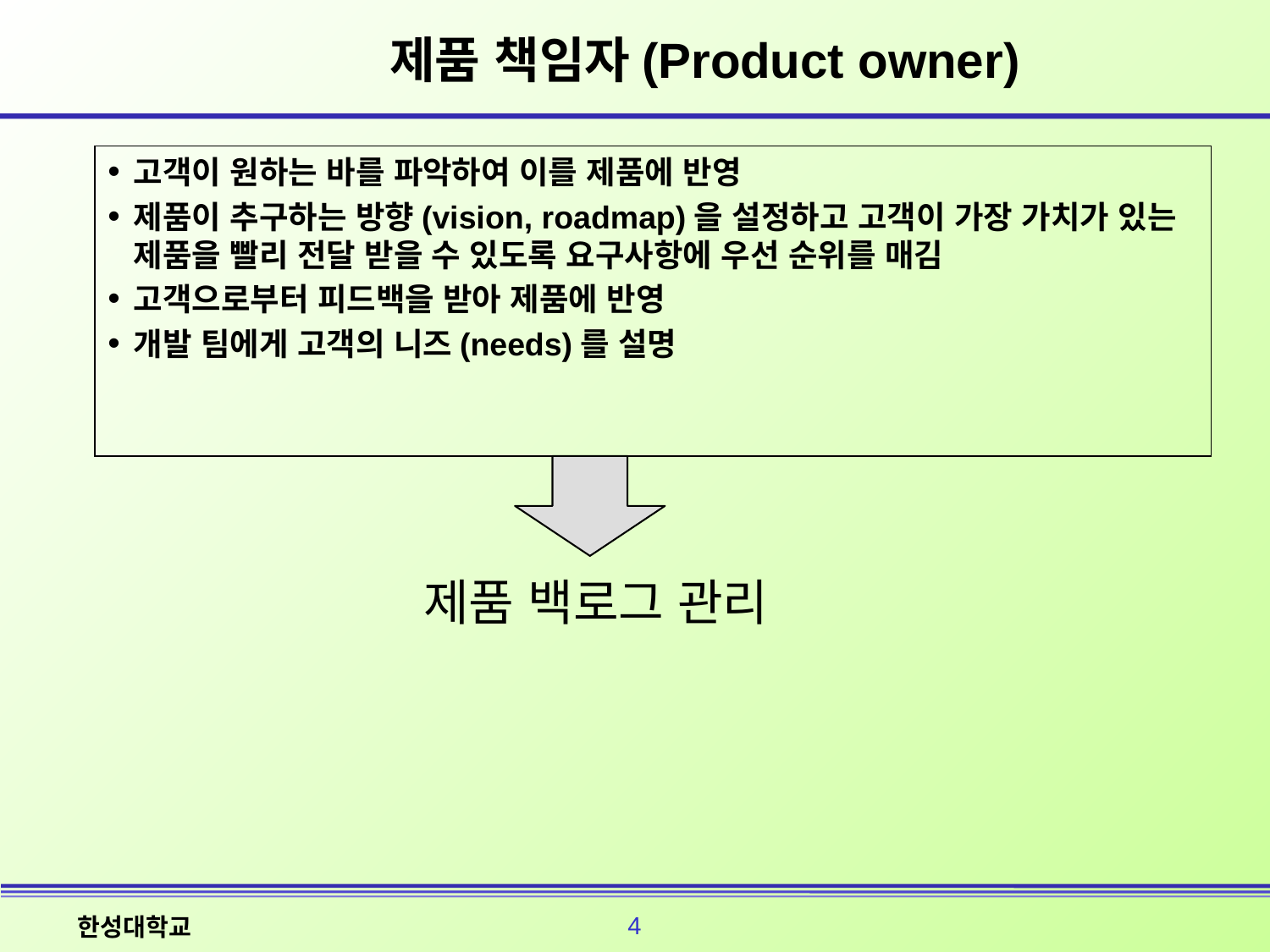

# 제품 책임자(Product owner)
고객이 원하는 바를 파악하여 이를 제품에 반영
제품이 추구하는 방향(vision, roadmap)을 설정하고 고객이 가장 가치가 있는 제품을 빨리 전달 받을 수 있도록 요구사항에 우선 순위를 매김
고객으로부터 피드백을 받아 제품에 반영
개발 팀에게 고객의 니즈(needs)를 설명

제품 백로그 관리